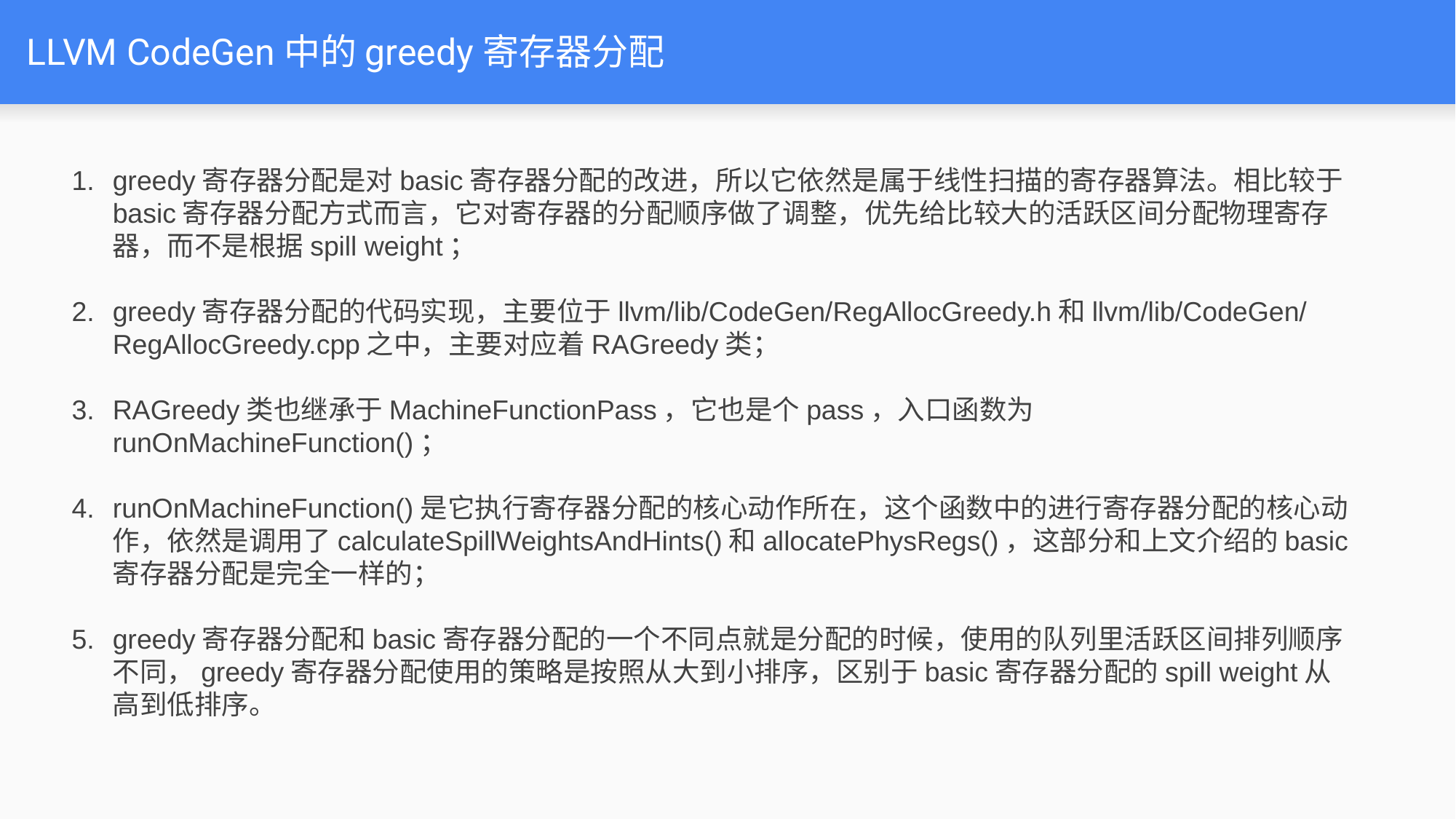

# LLVM CodeGen中的greedy寄存器分配
greedy寄存器分配是对basic寄存器分配的改进，所以它依然是属于线性扫描的寄存器算法。相比较于basic寄存器分配方式而言，它对寄存器的分配顺序做了调整，优先给比较大的活跃区间分配物理寄存器，而不是根据spill weight；

greedy寄存器分配的代码实现，主要位于llvm/lib/CodeGen/RegAllocGreedy.h和llvm/lib/CodeGen/RegAllocGreedy.cpp之中，主要对应着RAGreedy类；

RAGreedy类也继承于MachineFunctionPass，它也是个pass，入口函数为runOnMachineFunction()；

runOnMachineFunction()是它执行寄存器分配的核心动作所在，这个函数中的进行寄存器分配的核心动作，依然是调用了calculateSpillWeightsAndHints()和allocatePhysRegs()，这部分和上文介绍的basic寄存器分配是完全一样的；

greedy寄存器分配和basic寄存器分配的一个不同点就是分配的时候，使用的队列里活跃区间排列顺序不同，greedy寄存器分配使用的策略是按照从大到小排序，区别于basic寄存器分配的spill weight从高到低排序。